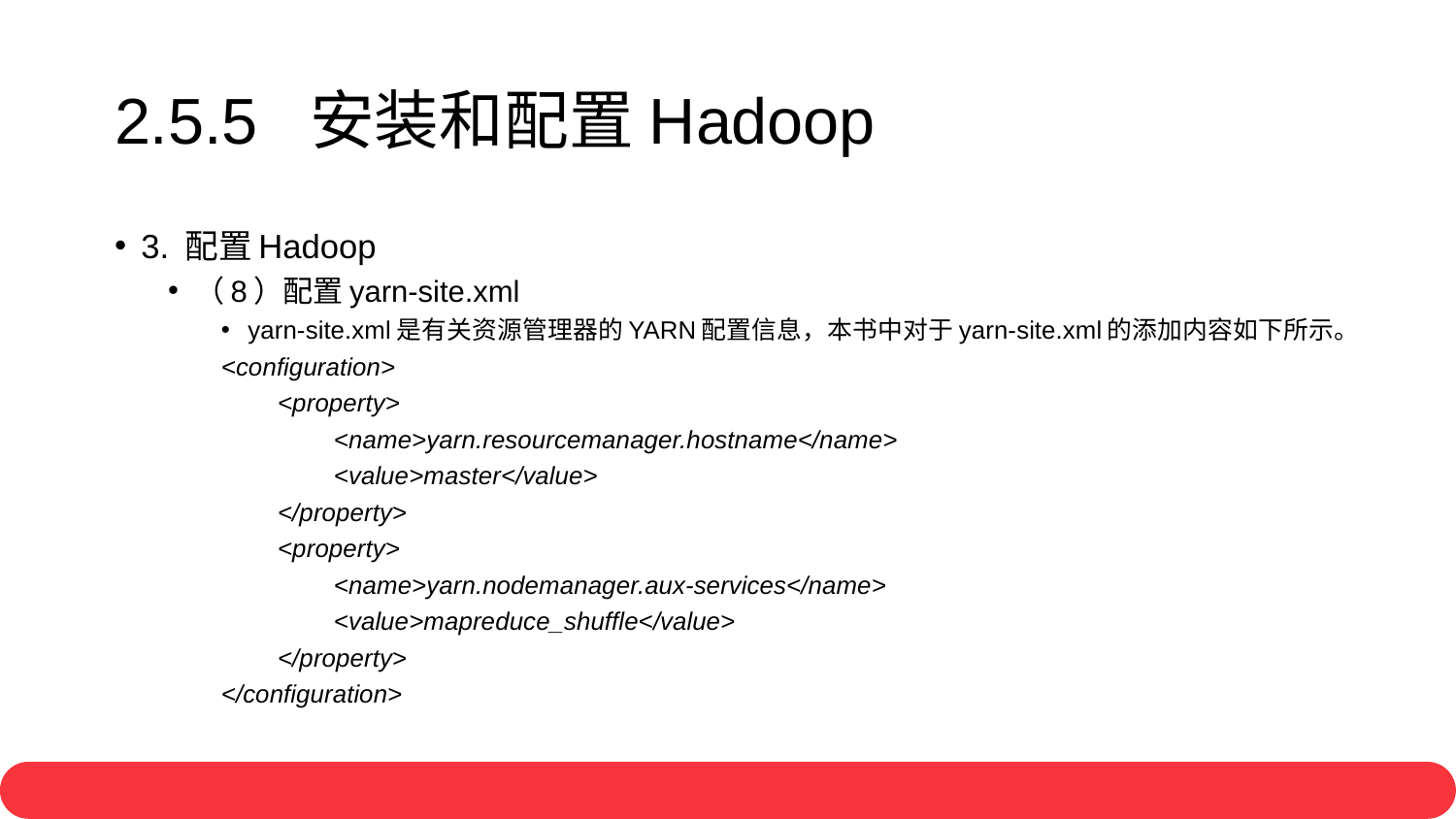

# 2.5.5  安装和配置Hadoop
3. 配置Hadoop
（8）配置yarn-site.xml
yarn-site.xml是有关资源管理器的YARN配置信息，本书中对于yarn-site.xml的添加内容如下所示。
<configuration>
        <property>
                <name>yarn.resourcemanager.hostname</name>
                <value>master</value>
        </property>
        <property>
                <name>yarn.nodemanager.aux-services</name>
                <value>mapreduce_shuffle</value>
        </property>
</configuration>